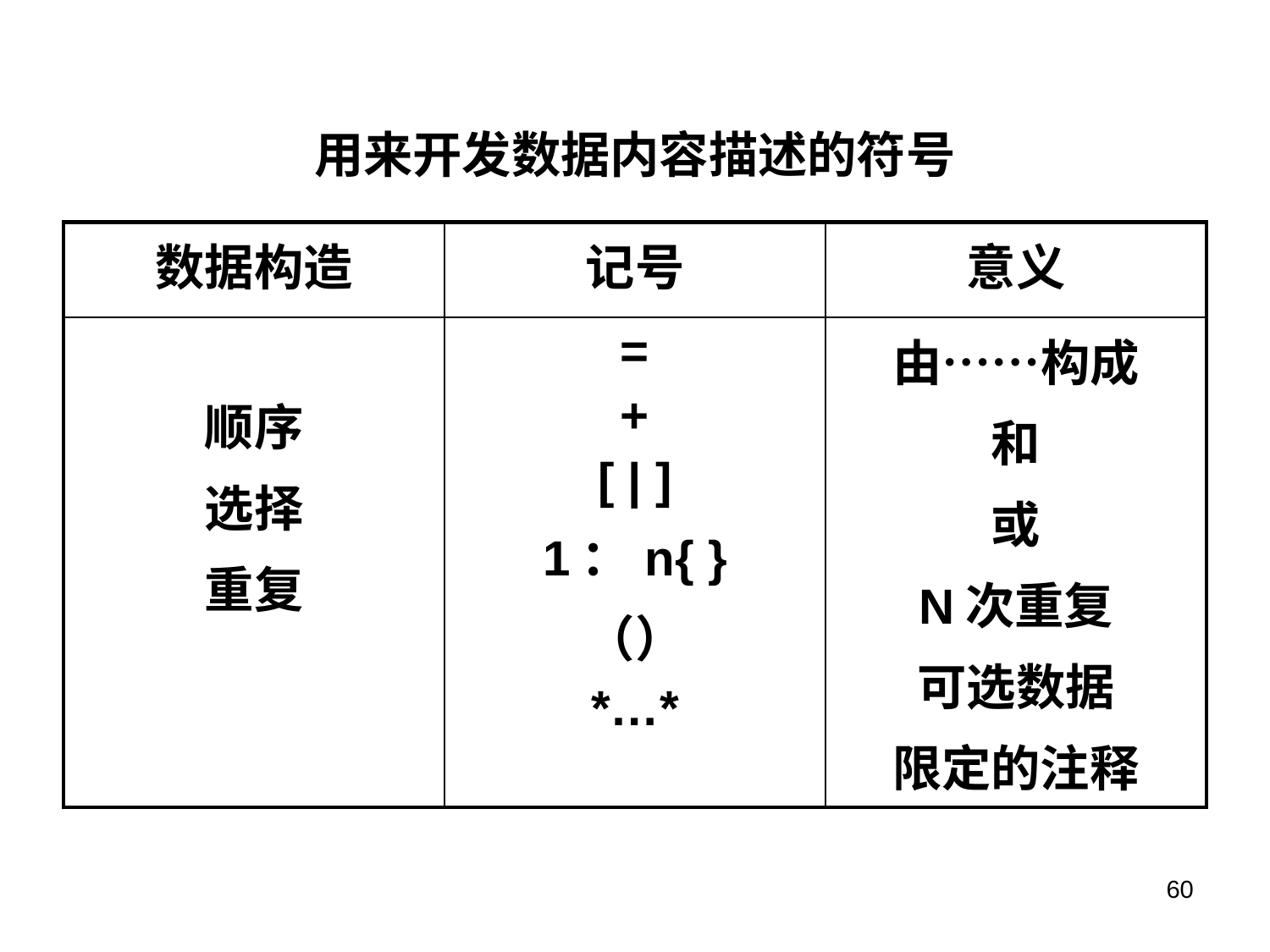

# 用来开发数据内容描述的符号
| 数据构造 | 记号 | 意义 |
| --- | --- | --- |
| 顺序 选择 重复 | = + [ | ] 1：n{ } （） \*…\* | 由……构成 和 或 N次重复 可选数据 限定的注释 |
60